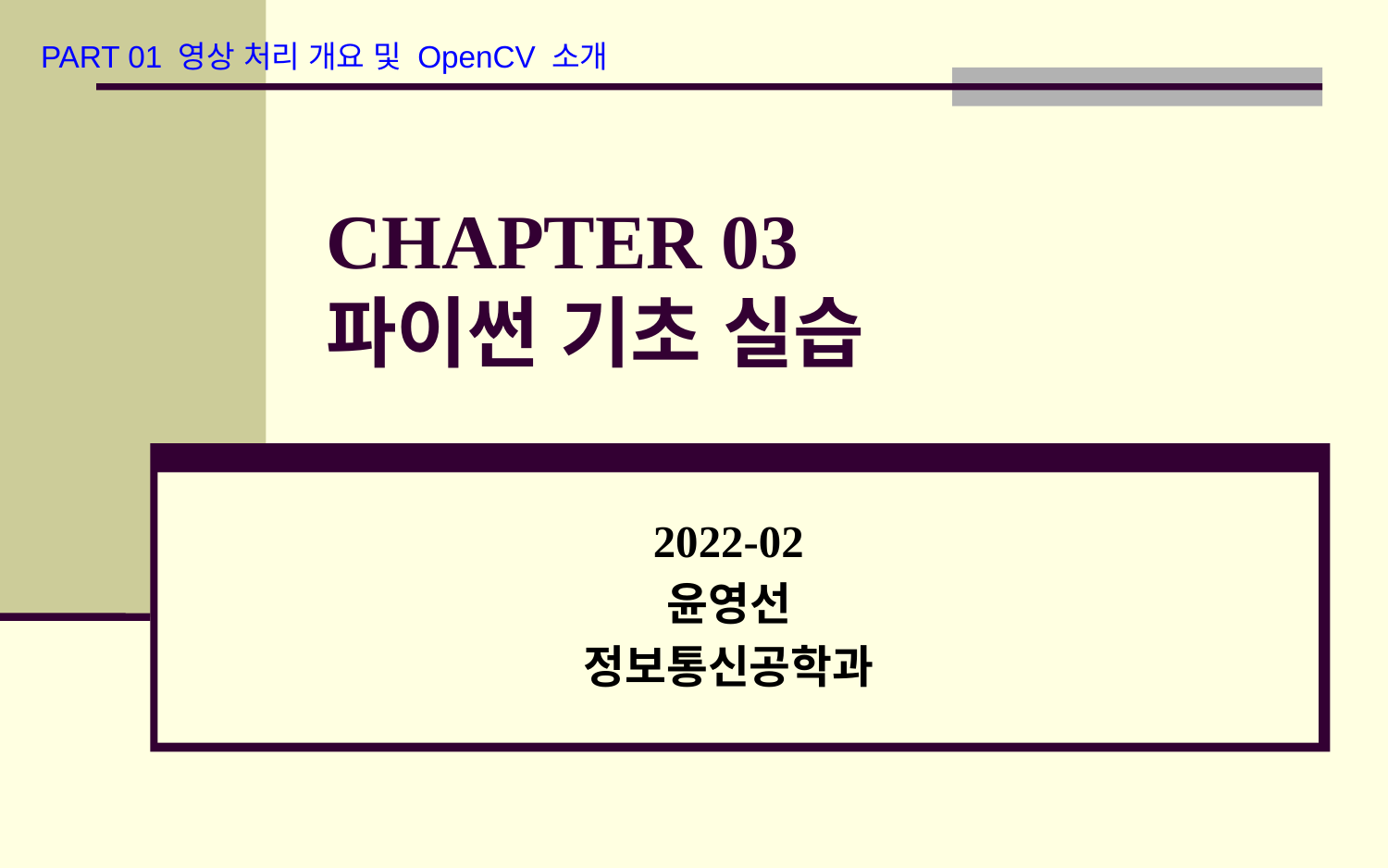

PART 01 영상 처리 개요 및 OpenCV 소개
# CHAPTER 03 파이썬 기초 실습
2022-02
윤영선
정보통신공학과